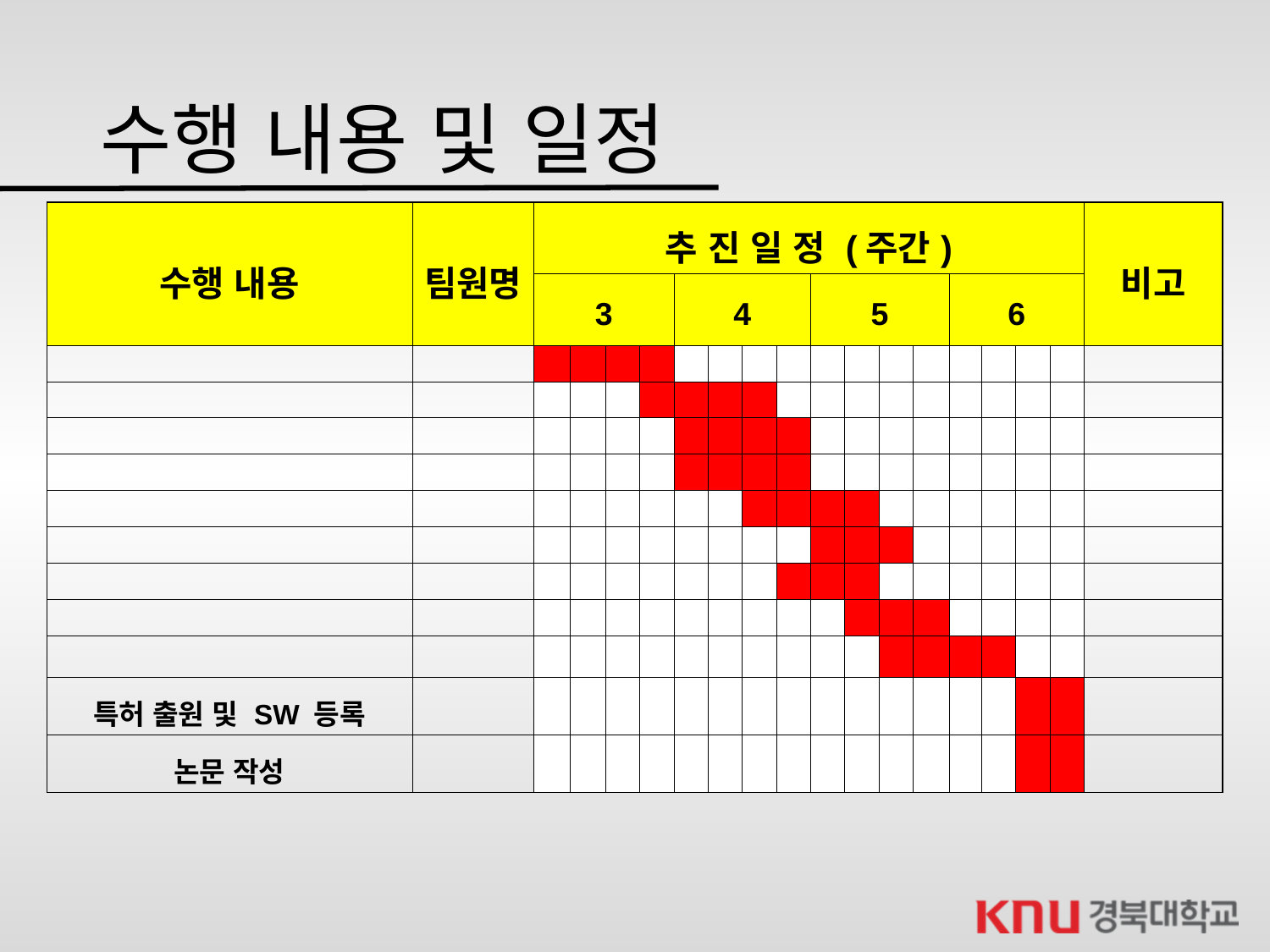

# 수행 내용 및 일정
| 수행 내용 | 팀원명 | 추 진 일 정 (주간) |  |  |  |  |  |  |  |  |  |  |  |  |  |  |  | 비고 |
| --- | --- | --- | --- | --- | --- | --- | --- | --- | --- | --- | --- | --- | --- | --- | --- | --- | --- | --- |
|  |  | 3 |  |  |  | 4 |  |  |  | 5 |  |  |  | 6 |  |  |  |  |
|  |  |  |  |  |  |  |  |  |  |  |  |  |  |  |  |  |  |  |
|  |  |  |  |  |  |  |  |  |  |  |  |  |  |  |  |  |  |  |
|  |  |  |  |  |  |  |  |  |  |  |  |  |  |  |  |  |  |  |
|  |  |  |  |  |  |  |  |  |  |  |  |  |  |  |  |  |  |  |
|  |  |  |  |  |  |  |  |  |  |  |  |  |  |  |  |  |  |  |
|  |  |  |  |  |  |  |  |  |  |  |  |  |  |  |  |  |  |  |
|  |  |  |  |  |  |  |  |  |  |  |  |  |  |  |  |  |  |  |
|  |  |  |  |  |  |  |  |  |  |  |  |  |  |  |  |  |  |  |
|  |  |  |  |  |  |  |  |  |  |  |  |  |  |  |  |  |  |  |
| 특허 출원 및 SW 등록 |  |  |  |  |  |  |  |  |  |  |  |  |  |  |  |  |  |  |
| 논문 작성 |  |  |  |  |  |  |  |  |  |  |  |  |  |  |  |  |  |  |